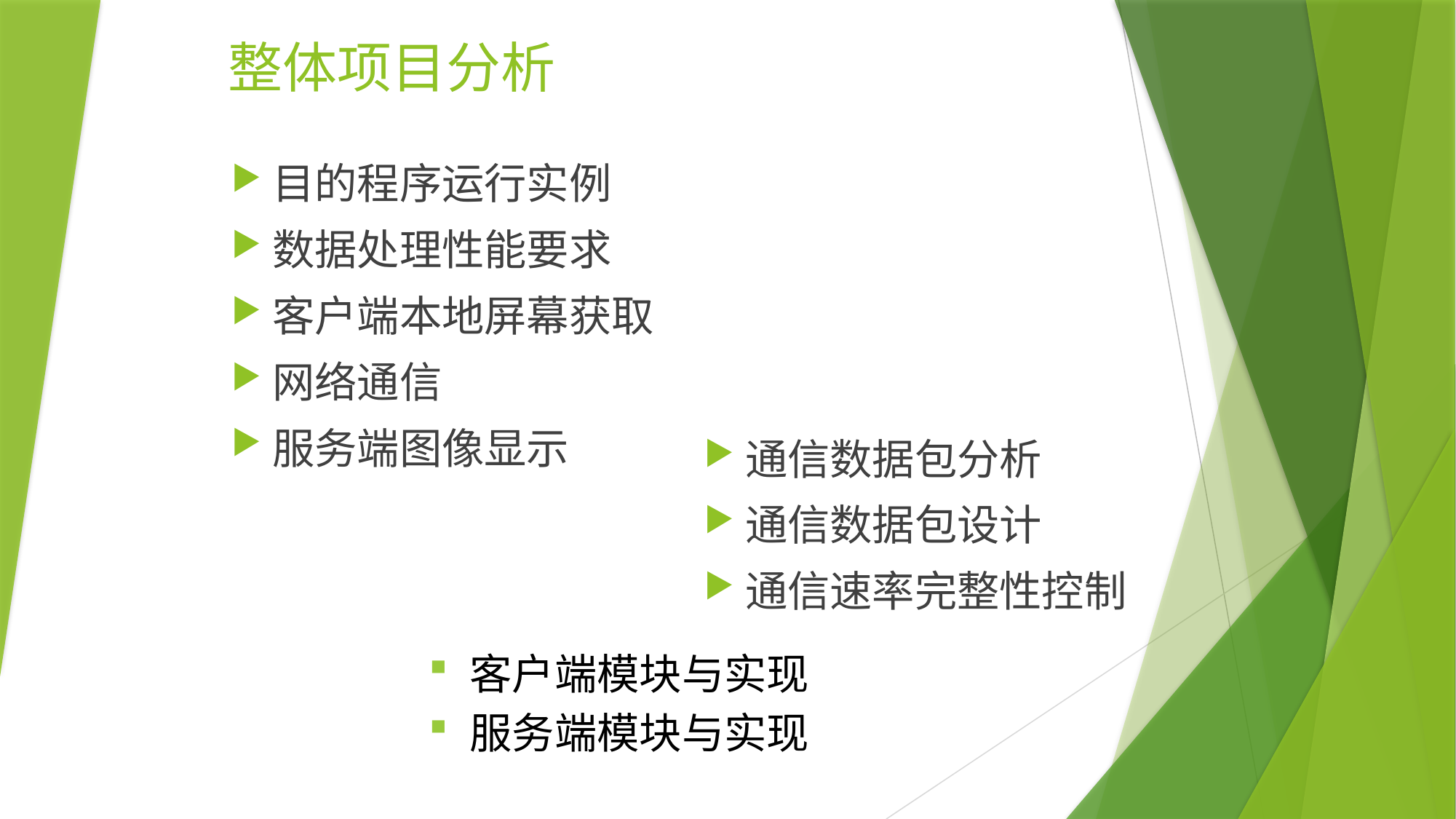

整体项目分析
目的程序运行实例
数据处理性能要求
客户端本地屏幕获取
网络通信
服务端图像显示
通信数据包分析
通信数据包设计
通信速率完整性控制
客户端模块与实现
服务端模块与实现